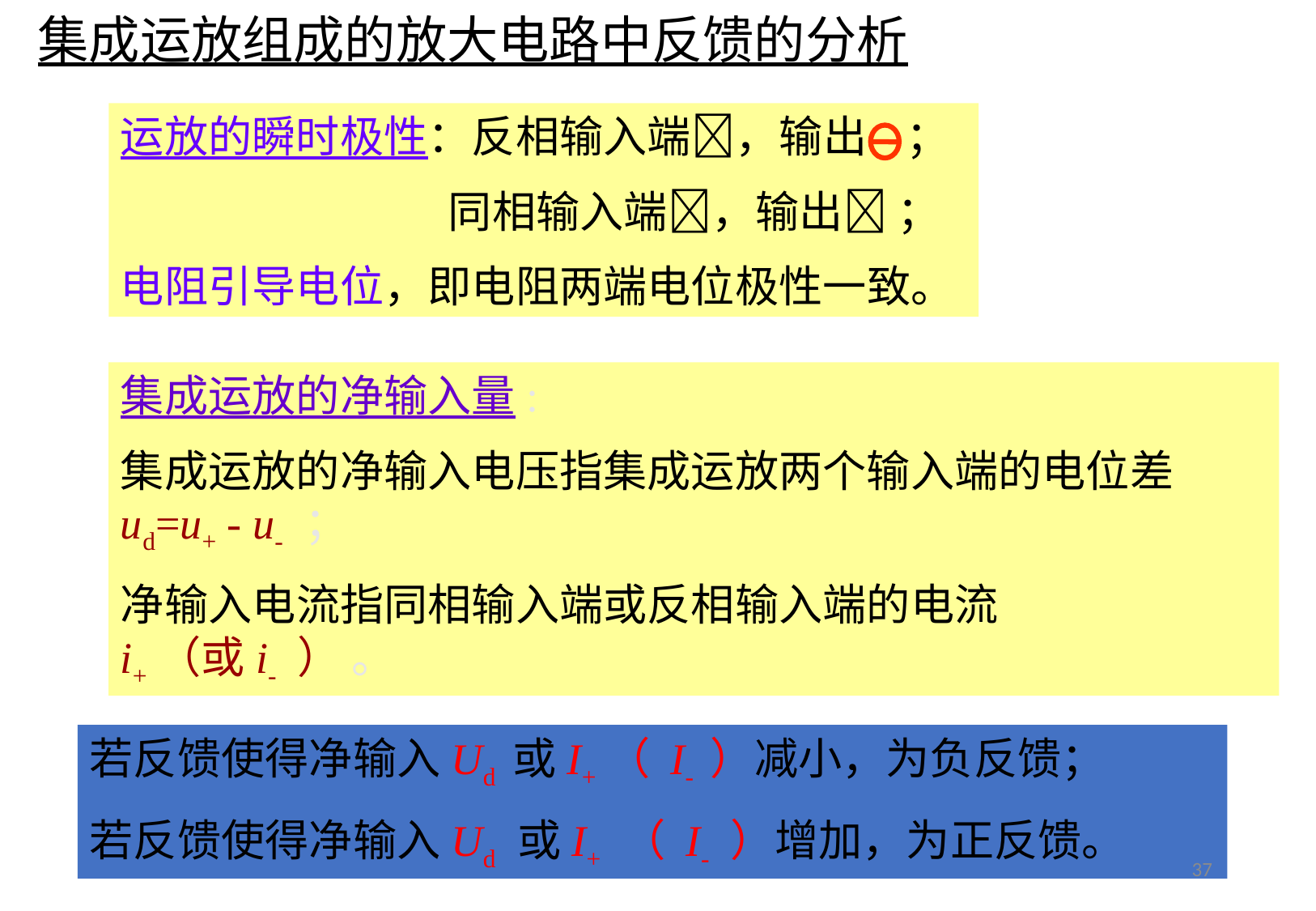

集成运放组成的放大电路中反馈的分析
运放的瞬时极性：反相输入端⊕，输出    ；
                                同相输入端⊕，输出⊕ ；
电阻引导电位，即电阻两端电位极性一致。

集成运放的净输入量:
集成运放的净输入电压指集成运放两个输入端的电位差ud=u+ - u- ；
净输入电流指同相输入端或反相输入端的电流
i+（或i- ） 。
若反馈使得净输入Ud 或I+（ I- ）减小，为负反馈；
若反馈使得净输入Ud 或I+ （ I- ）增加，为正反馈。
37